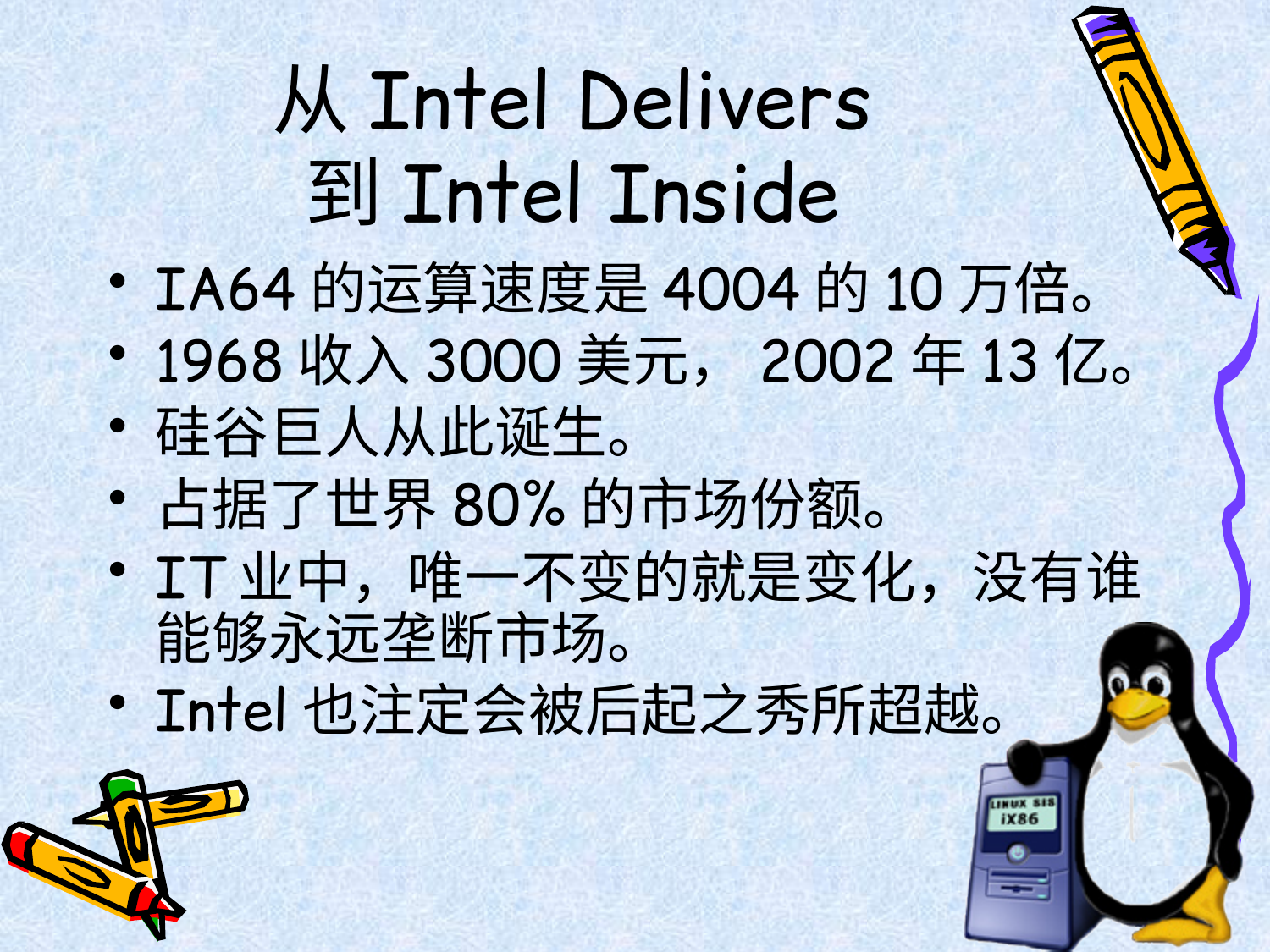

# 从Intel Delivers 到Intel Inside
IA64的运算速度是4004的10万倍。
1968收入3000美元，2002年13亿。
硅谷巨人从此诞生。
占据了世界80%的市场份额。
IT业中，唯一不变的就是变化，没有谁能够永远垄断市场。
Intel也注定会被后起之秀所超越。